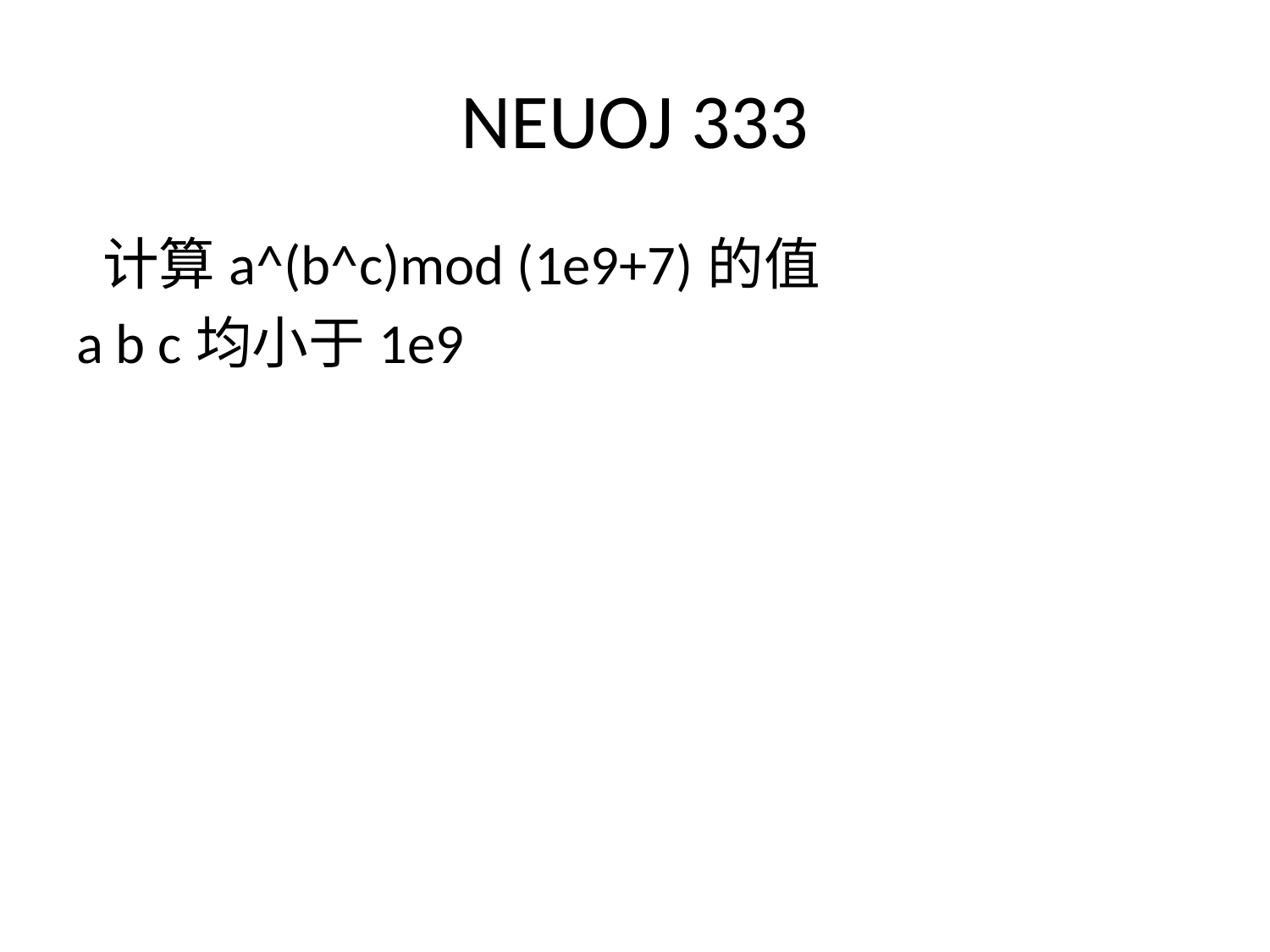

# NEUOJ 333
 计算a^(b^c)mod (1e9+7)的值
a b c均小于1e9